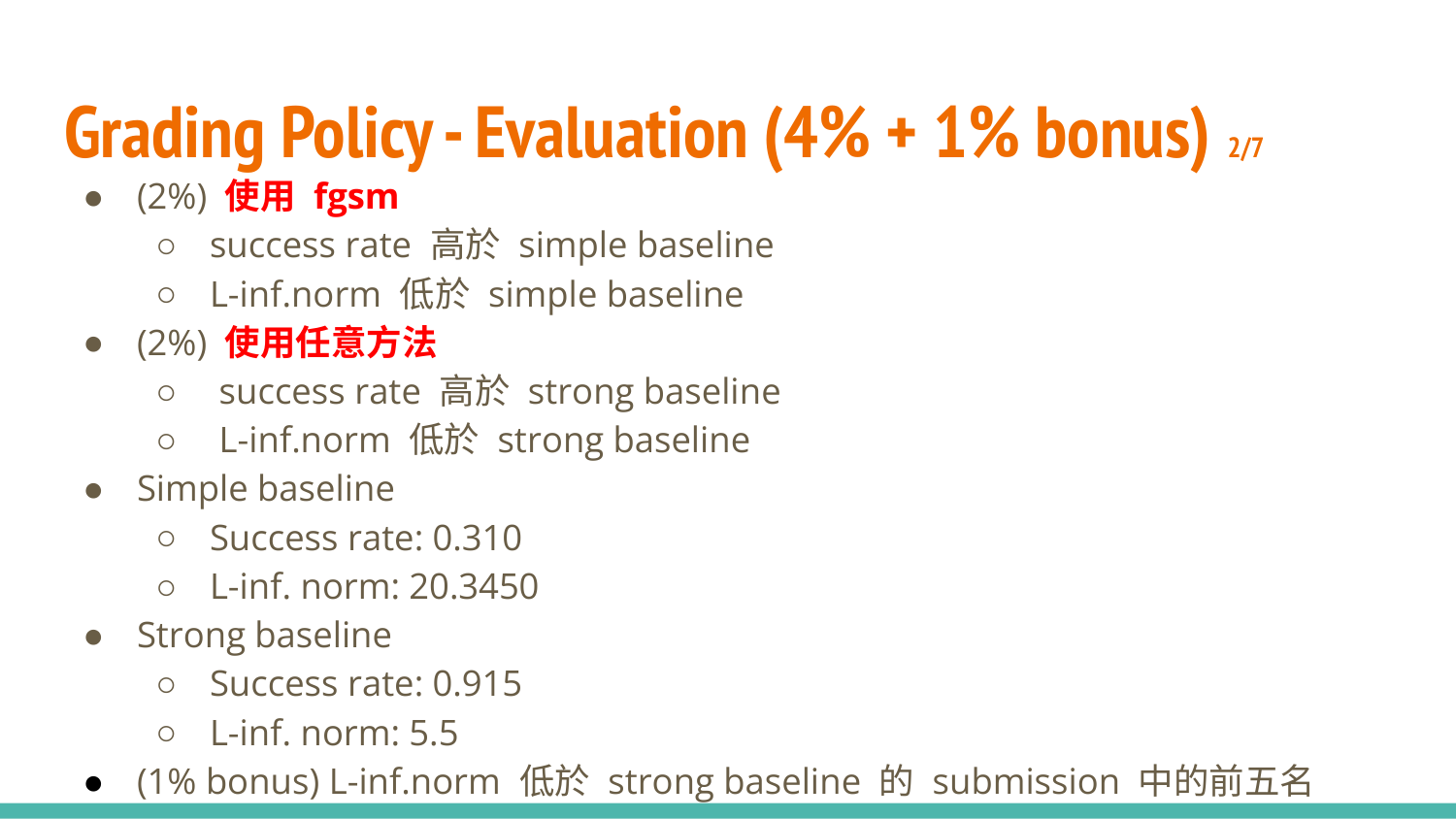

# Grading Policy - Evaluation (4% + 1% bonus) 2/7
(2%) 使用 fgsm
success rate 高於 simple baseline
L-inf.norm 低於 simple baseline
(2%) 使用任意方法
 success rate 高於 strong baseline
 L-inf.norm 低於 strong baseline
Simple baseline
Success rate: 0.310
L-inf. norm: 20.3450
Strong baseline
Success rate: 0.915
L-inf. norm: 5.5
(1% bonus) L-inf.norm 低於 strong baseline 的 submission 中的前五名